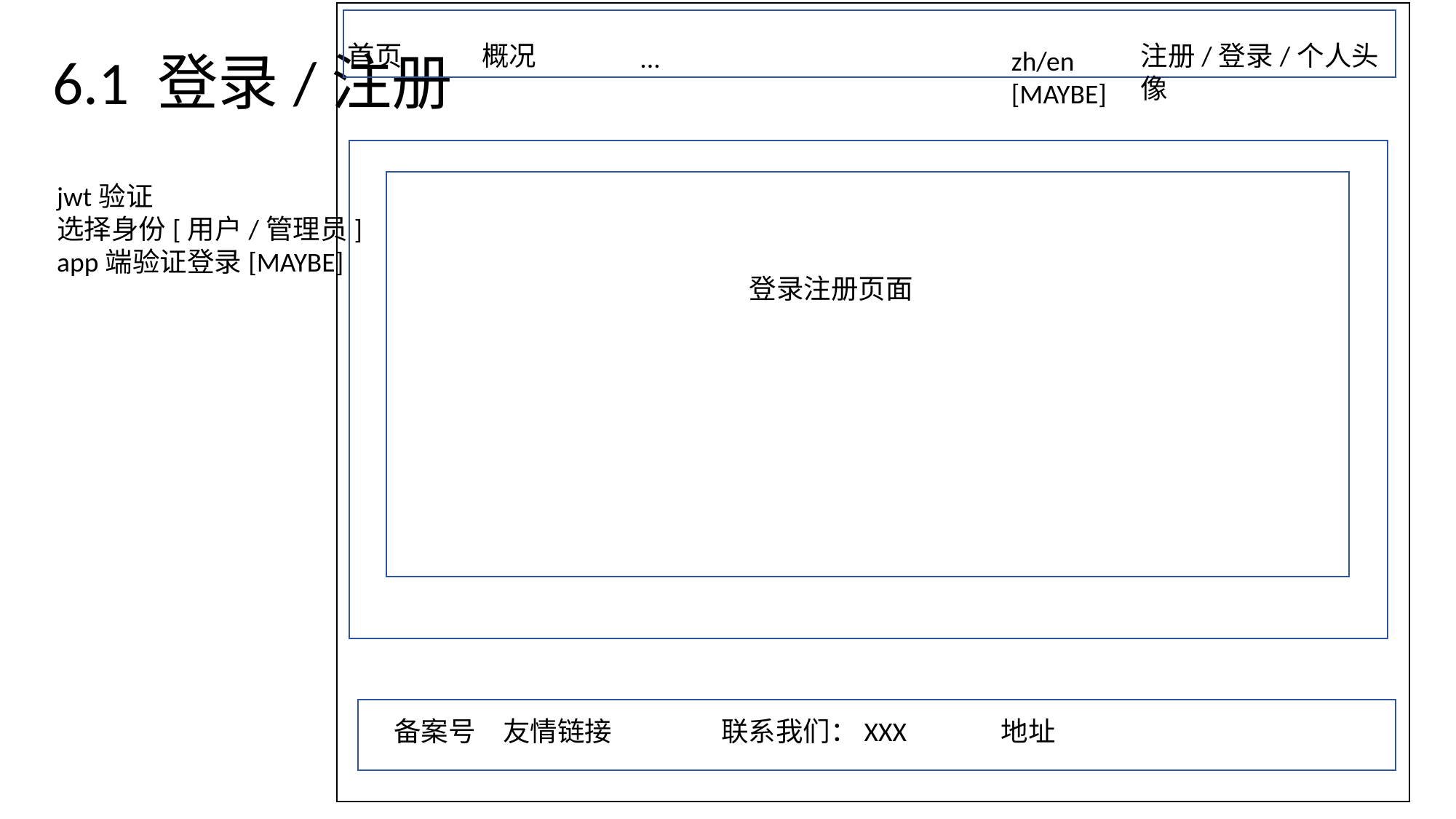

首页
概况
注册/登录/个人头像
...
6.1 登录/注册
zh/en
[MAYBE]

jwt验证
选择身份[用户/管理员]
app端验证登录[MAYBE]
登录注册页面

备案号	友情链接	联系我们：XXX
地址